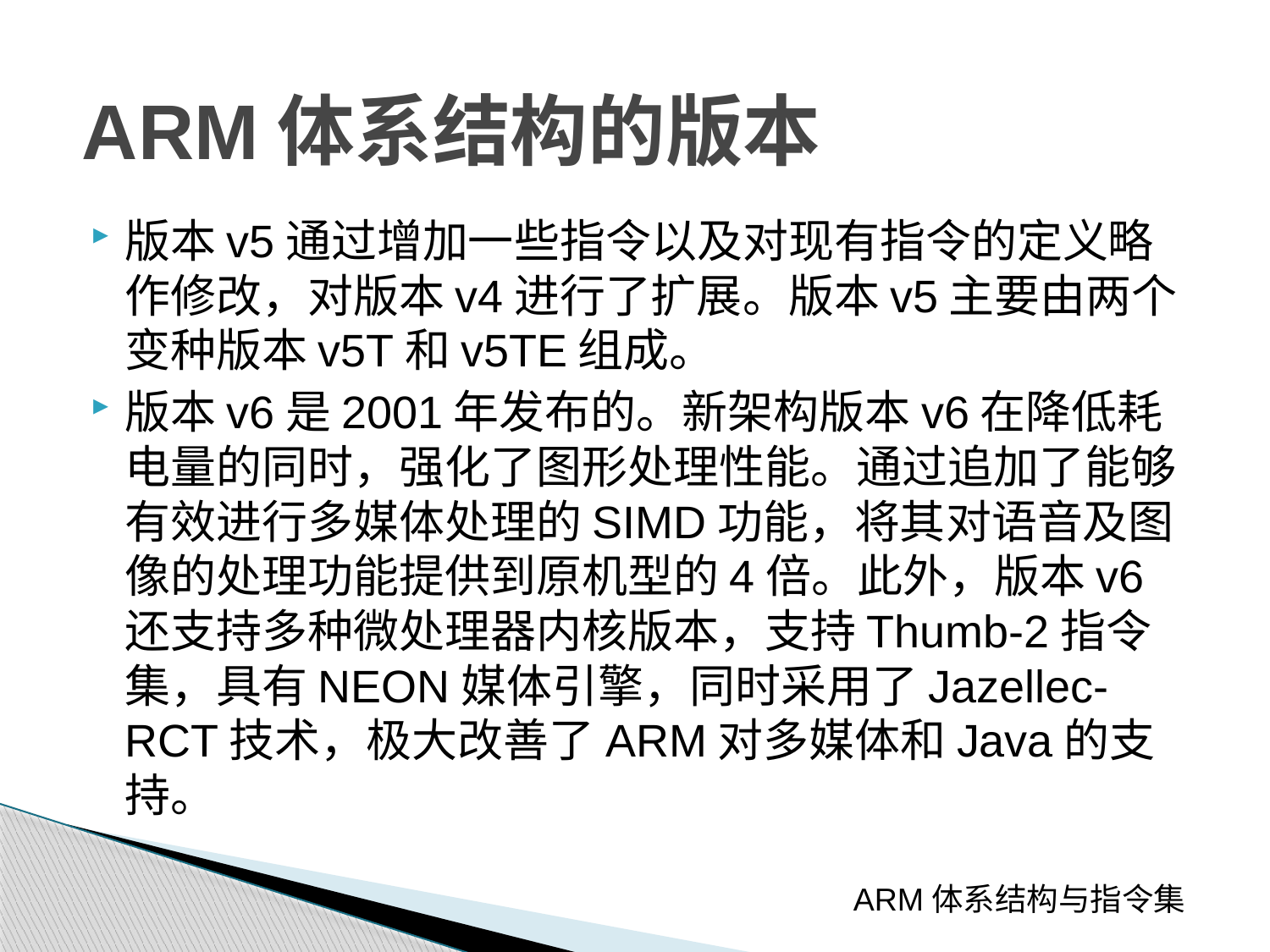

# ARM体系结构的版本
版本v5通过增加一些指令以及对现有指令的定义略作修改，对版本v4进行了扩展。版本v5主要由两个变种版本v5T和v5TE组成。
版本v6是2001年发布的。新架构版本v6在降低耗电量的同时，强化了图形处理性能。通过追加了能够有效进行多媒体处理的SIMD功能，将其对语音及图像的处理功能提供到原机型的4倍。此外，版本v6还支持多种微处理器内核版本，支持Thumb-2指令集，具有NEON媒体引擎，同时采用了Jazellec-RCT技术，极大改善了ARM对多媒体和Java的支持。

            ARM体系结构与指令集